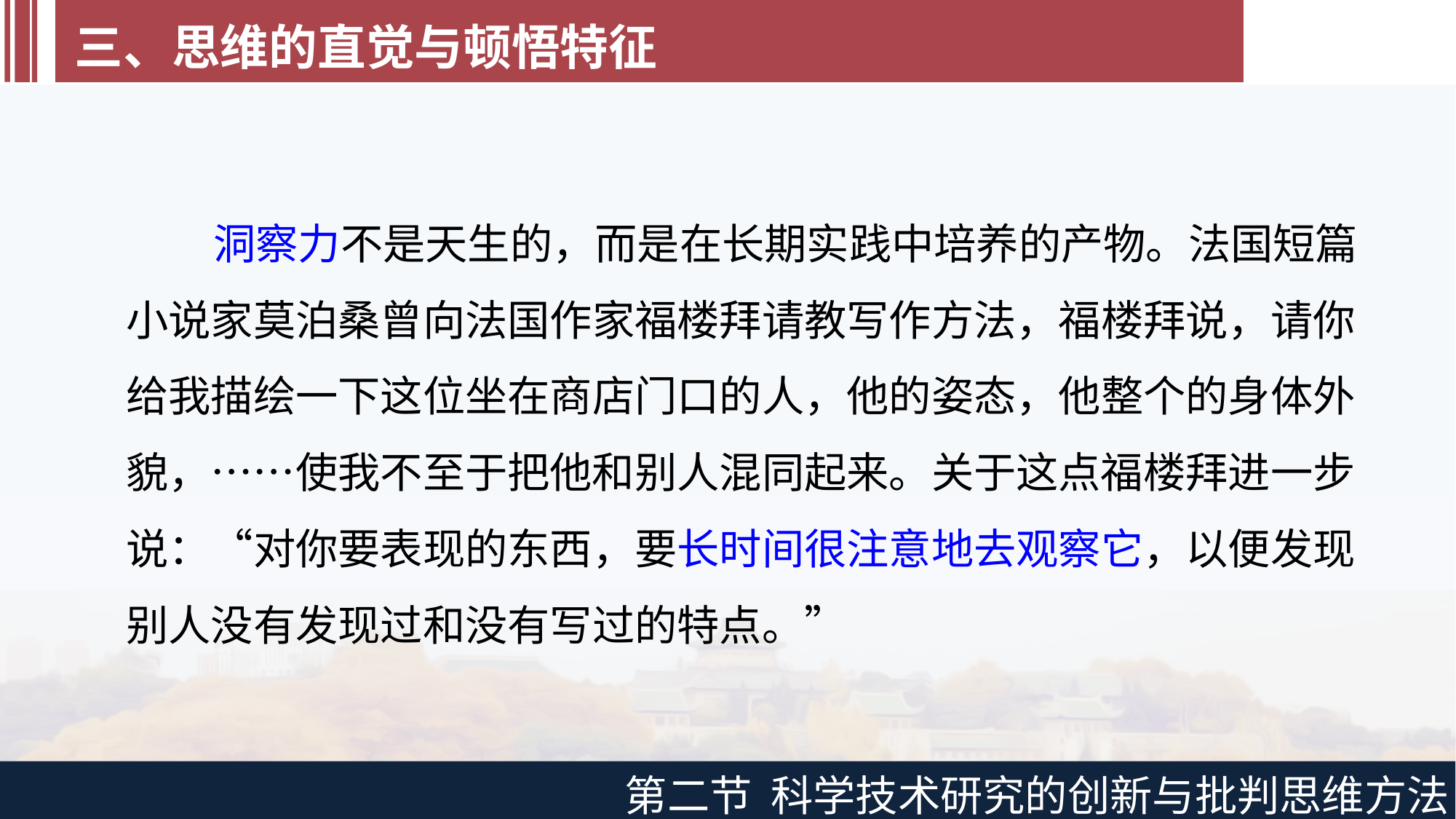

三、思维的直觉与顿悟特征
洞察力不是天生的，而是在长期实践中培养的产物。法国短篇小说家莫泊桑曾向法国作家福楼拜请教写作方法，福楼拜说，请你给我描绘一下这位坐在商店门口的人，他的姿态，他整个的身体外貌，……使我不至于把他和别人混同起来。关于这点福楼拜进一步说：“对你要表现的东西，要长时间很注意地去观察它，以便发现别人没有发现过和没有写过的特点。”
第二节  科学技术研究的创新与批判思维方法